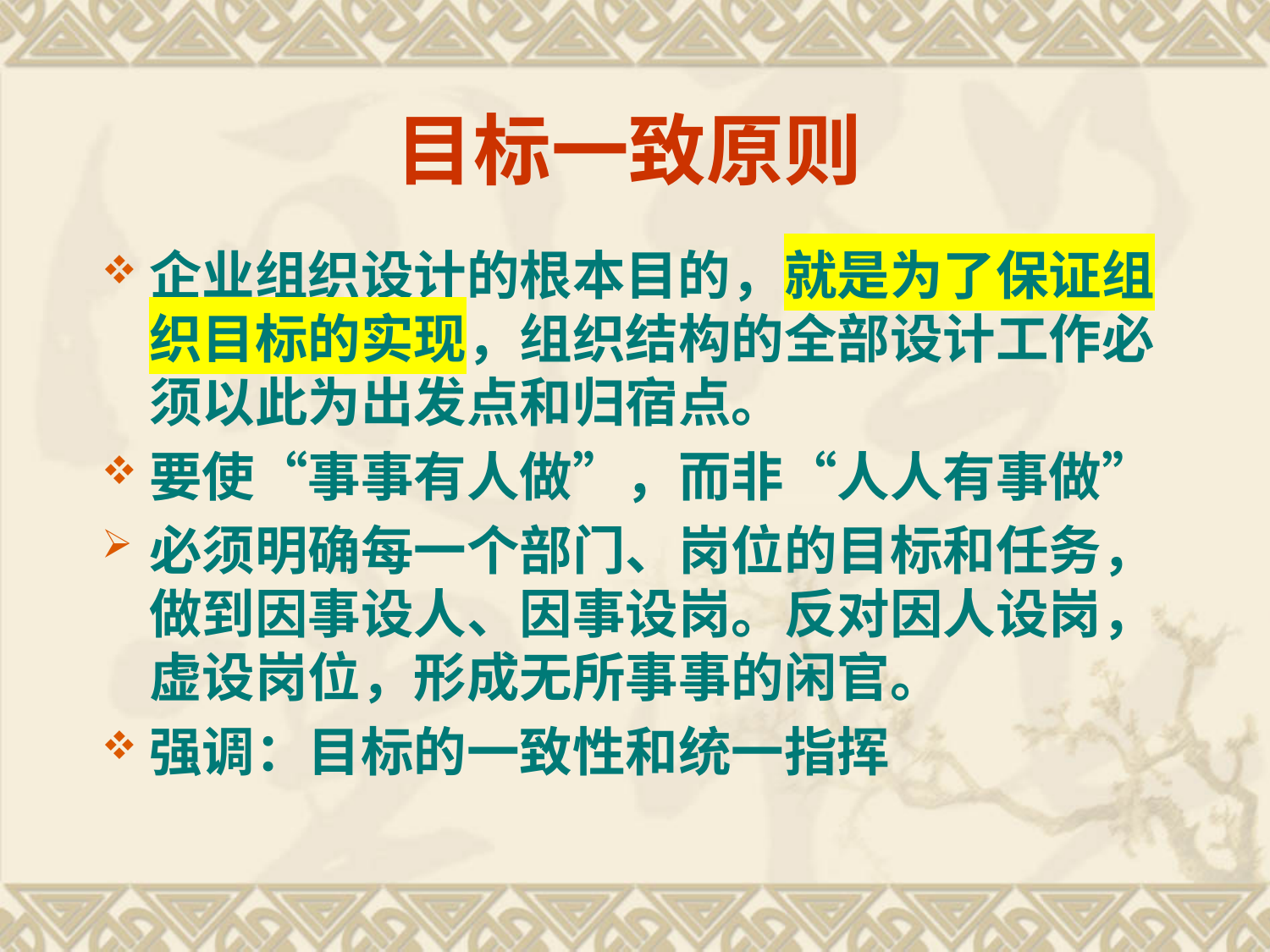

# 目标一致原则
企业组织设计的根本目的，就是为了保证组织目标的实现，组织结构的全部设计工作必须以此为出发点和归宿点。
要使“事事有人做”，而非“人人有事做”
必须明确每一个部门、岗位的目标和任务，做到因事设人、因事设岗。反对因人设岗，虚设岗位，形成无所事事的闲官。
强调：目标的一致性和统一指挥